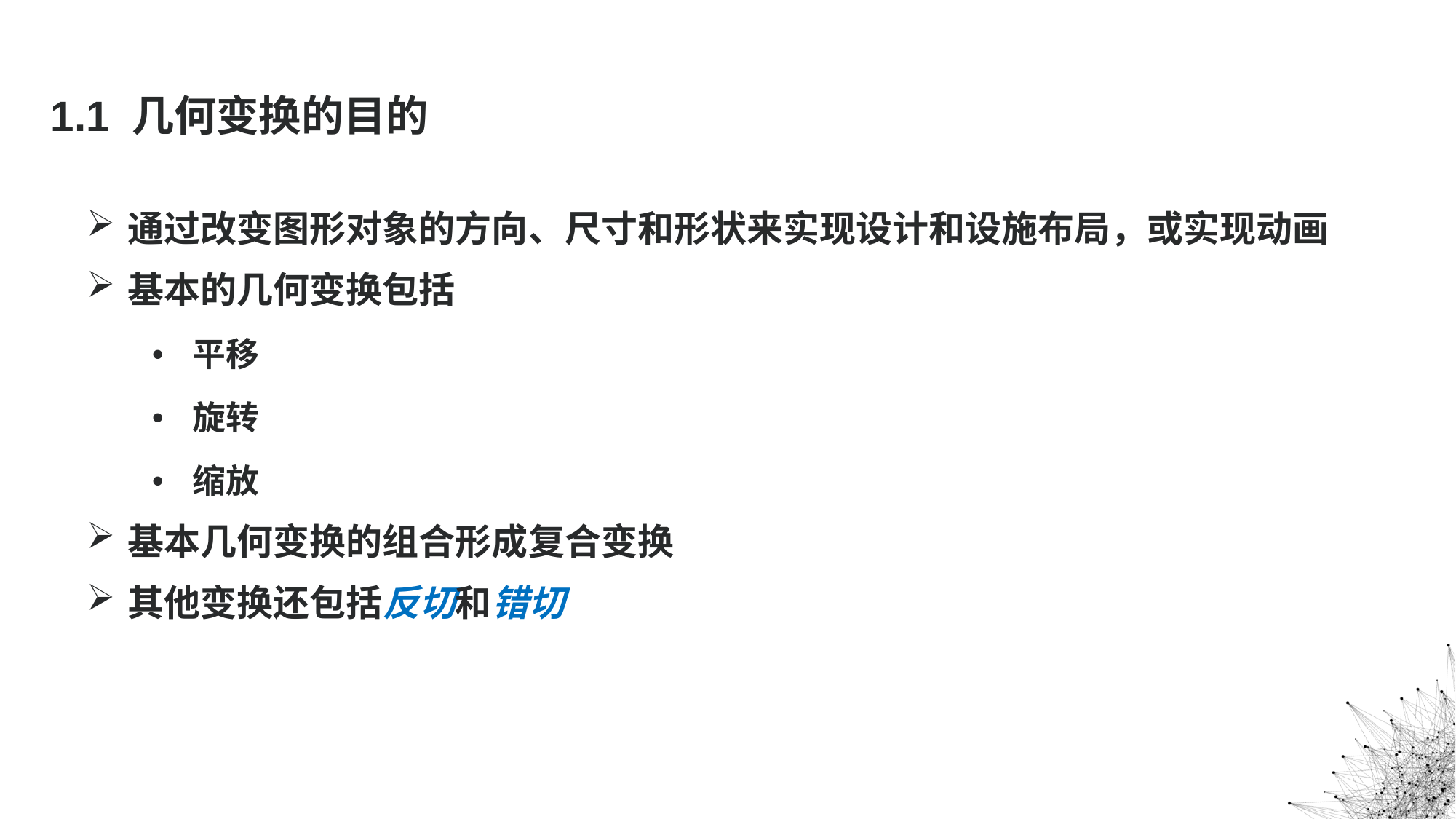

# 1.1 几何变换的目的
通过改变图形对象的方向、尺寸和形状来实现设计和设施布局，或实现动画
基本的几何变换包括
平移
旋转
缩放
基本几何变换的组合形成复合变换
其他变换还包括反切和错切